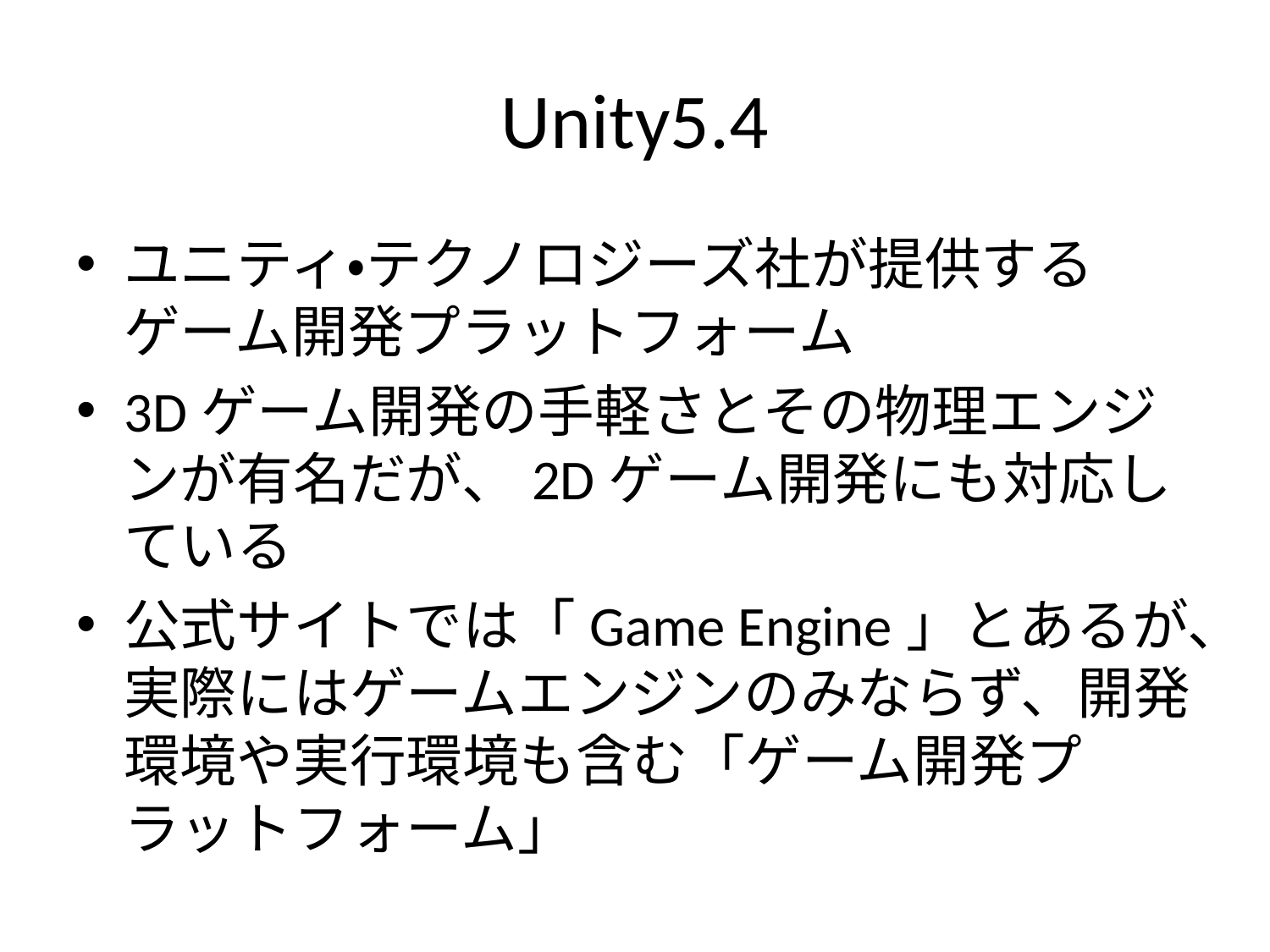

# Unity5.4
ユニティ・テクノロジーズ社が提供するゲーム開発プラットフォーム
3Dゲーム開発の手軽さとその物理エンジンが有名だが、2Dゲーム開発にも対応している
公式サイトでは「Game Engine」とあるが、実際にはゲームエンジンのみならず、開発環境や実行環境も含む「ゲーム開発プラットフォーム」